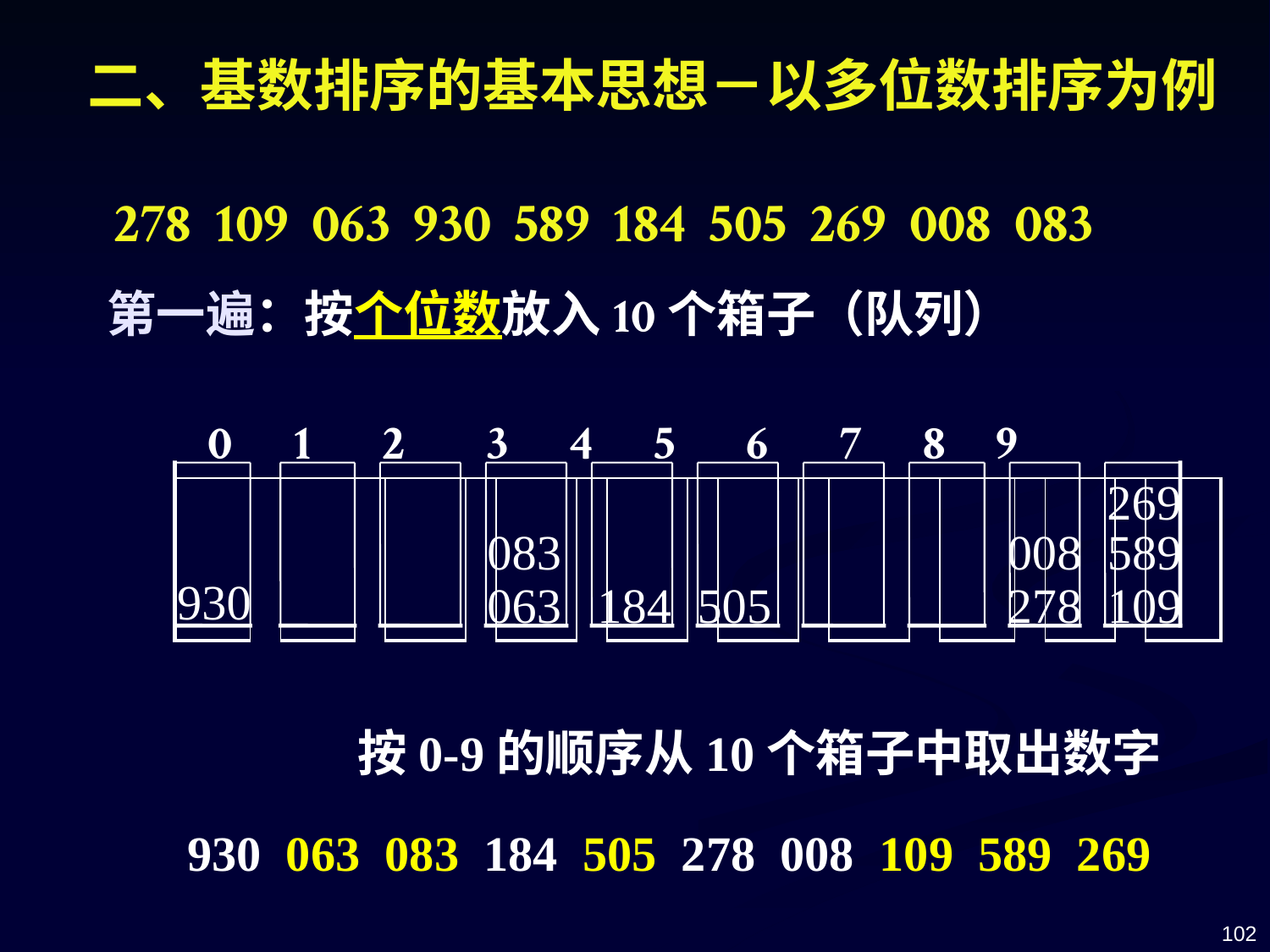

# 二、基数排序的基本思想－以多位数排序为例 278  109  063  930  589  184  505  269  008  083
第一遍：按个位数放入10个箱子（队列）

269

083

008

589
| 0 1 2 3 4 5 6 7 8 9 |  |  |  |  |  |  |  |  |  |  |  |  |  |  |  |  |  |  |
| --- | --- | --- | --- | --- | --- | --- | --- | --- | --- | --- | --- | --- | --- | --- | --- | --- | --- | --- |
|  |  |  |  |  |  |  |  |  |  |  |  |  |  |  |  |  |  |  |

930

063

184

505

278

109

按0-9的顺序从10个箱子中取出数字
930  063  083  184  505  278  008  109  589  269
102